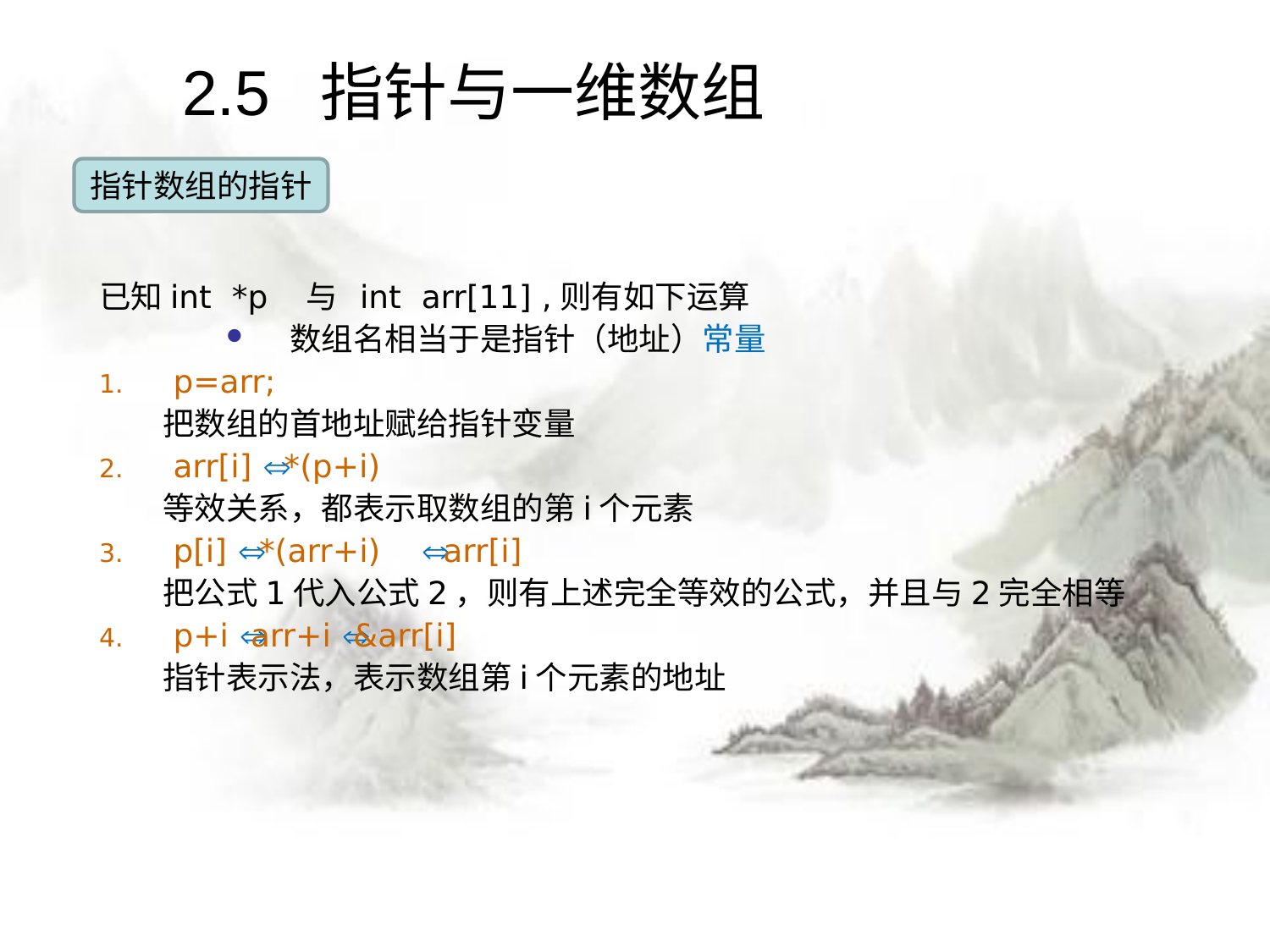

# 2.5  指针与一维数组
指针数组的指针
已知int  *p   与  int  arr[11] ,则有如下运算
数组名相当于是指针（地址）常量
p=arr;
把数组的首地址赋给指针变量
arr[i] ⇔ *(p+i)
等效关系，都表示取数组的第i个元素
p[i] ⇔ *(arr+i)    ⇔ arr[i]
把公式1代入公式2，则有上述完全等效的公式，并且与2完全相等
p+i ⇔arr+i ⇔&arr[i]
指针表示法，表示数组第i个元素的地址